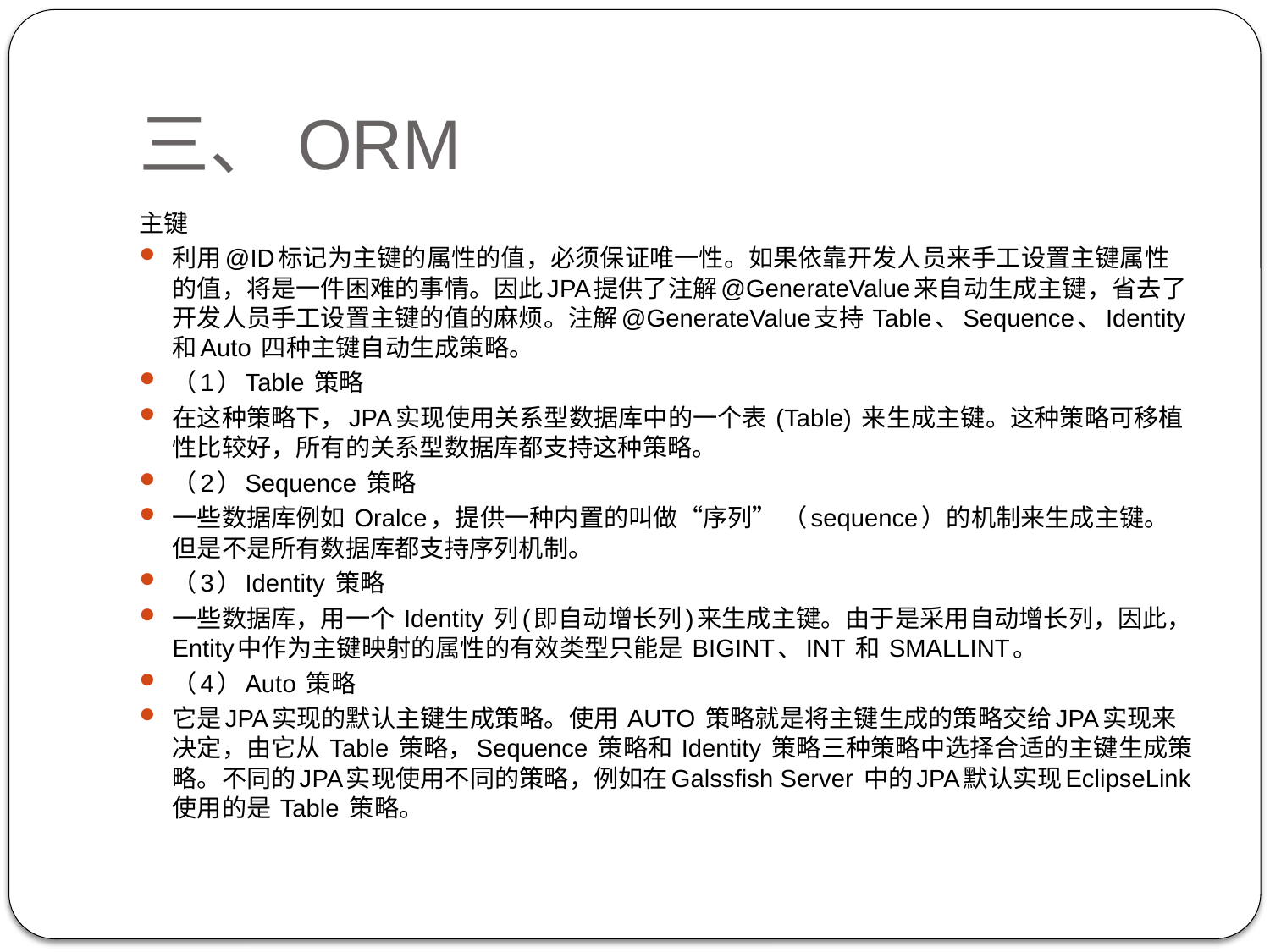

# 三、ORM
主键
利用@ID标记为主键的属性的值，必须保证唯一性。如果依靠开发人员来手工设置主键属性的值，将是一件困难的事情。因此JPA提供了注解@GenerateValue来自动生成主键，省去了开发人员手工设置主键的值的麻烦。注解@GenerateValue支持 Table、Sequence、Identity和Auto 四种主键自动生成策略。
（1）Table 策略
在这种策略下，JPA实现使用关系型数据库中的一个表 (Table) 来生成主键。这种策略可移植性比较好，所有的关系型数据库都支持这种策略。
（2）Sequence 策略
一些数据库例如 Oralce，提供一种内置的叫做“序列” （sequence）的机制来生成主键。但是不是所有数据库都支持序列机制。
（3）Identity 策略
一些数据库，用一个 Identity 列(即自动增长列)来生成主键。由于是采用自动增长列，因此，Entity中作为主键映射的属性的有效类型只能是 BIGINT、INT 和 SMALLINT。
（4）Auto 策略
它是JPA实现的默认主键生成策略。使用 AUTO 策略就是将主键生成的策略交给JPA实现来决定，由它从 Table 策略，Sequence 策略和 Identity 策略三种策略中选择合适的主键生成策略。不同的JPA实现使用不同的策略，例如在Galssfish Server 中的JPA默认实现EclipseLink使用的是 Table 策略。